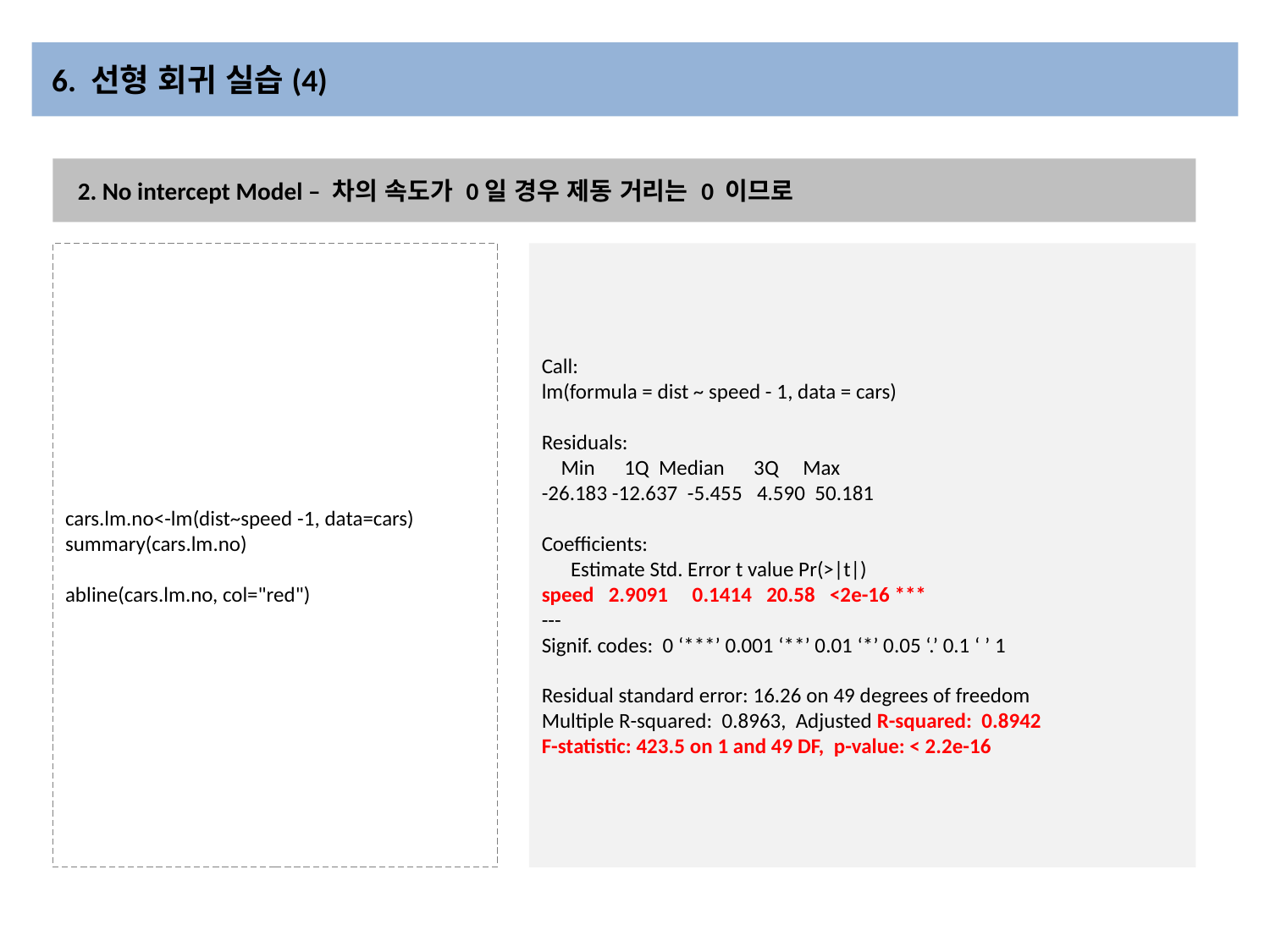

# 6. 선형 회귀 실습(4)
2. No intercept Model – 차의 속도가 0일 경우 제동 거리는 0 이므로
cars.lm.no<-lm(dist~speed -1, data=cars)
summary(cars.lm.no)

abline(cars.lm.no, col="red")
Call:
lm(formula = dist ~ speed - 1, data = cars)

Residuals:
    Min      1Q  Median      3Q     Max
-26.183 -12.637  -5.455   4.590  50.181

Coefficients:
      Estimate Std. Error t value Pr(>|t|)
speed   2.9091     0.1414   20.58   <2e-16 ***
---
Signif. codes:  0 ‘***’ 0.001 ‘**’ 0.01 ‘*’ 0.05 ‘.’ 0.1 ‘ ’ 1

Residual standard error: 16.26 on 49 degrees of freedom
Multiple R-squared:  0.8963,	Adjusted R-squared:  0.8942
F-statistic: 423.5 on 1 and 49 DF,  p-value: < 2.2e-16